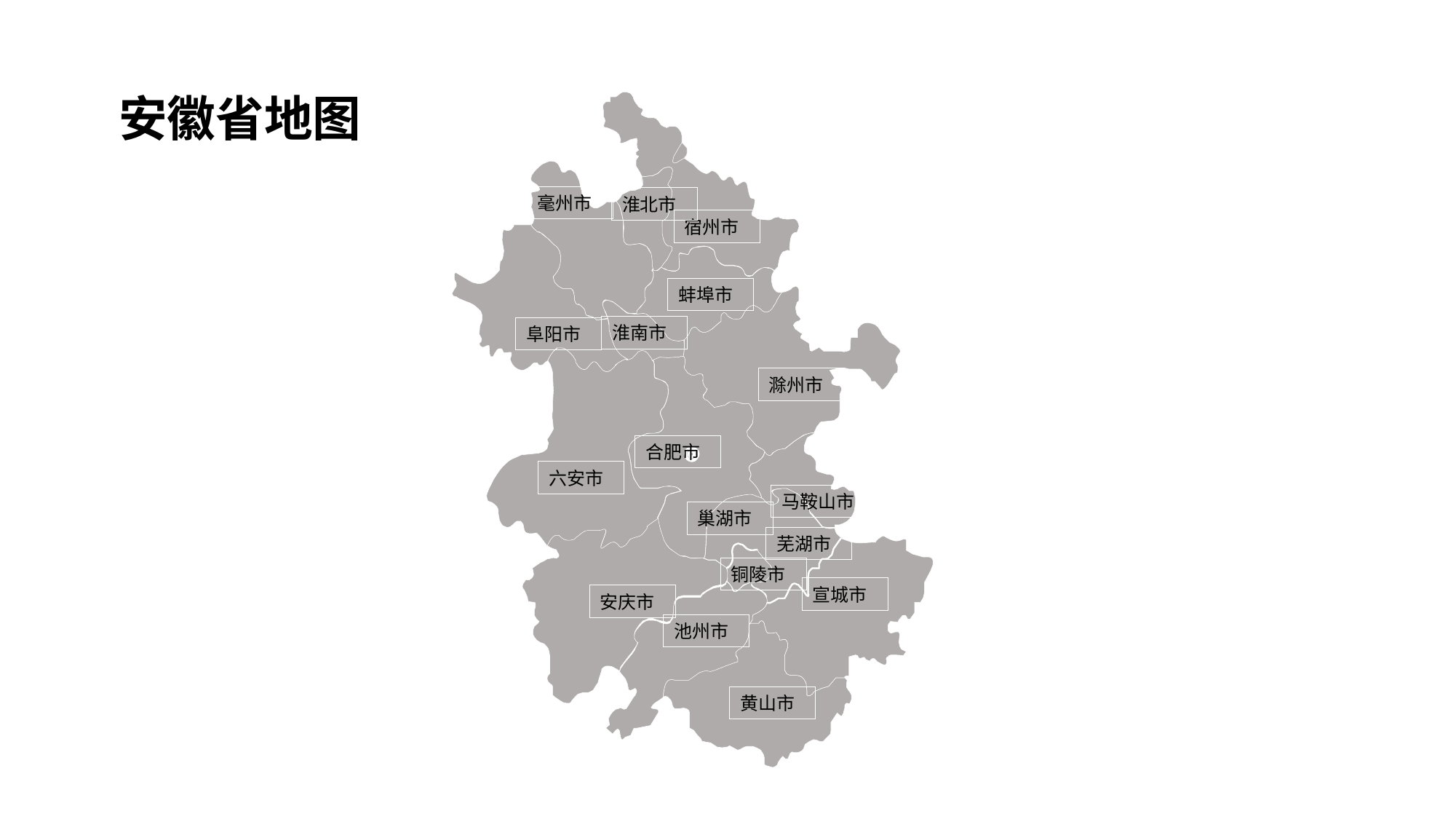

安徽省地图

毫州市
淮北市
宿州市

蚌埠市

淮南市
阜阳市

滁州市

合肥市

六安市
马鞍山市

巢湖市

芜湖市

铜陵市
宣城市

安庆市
池州市

黄山市